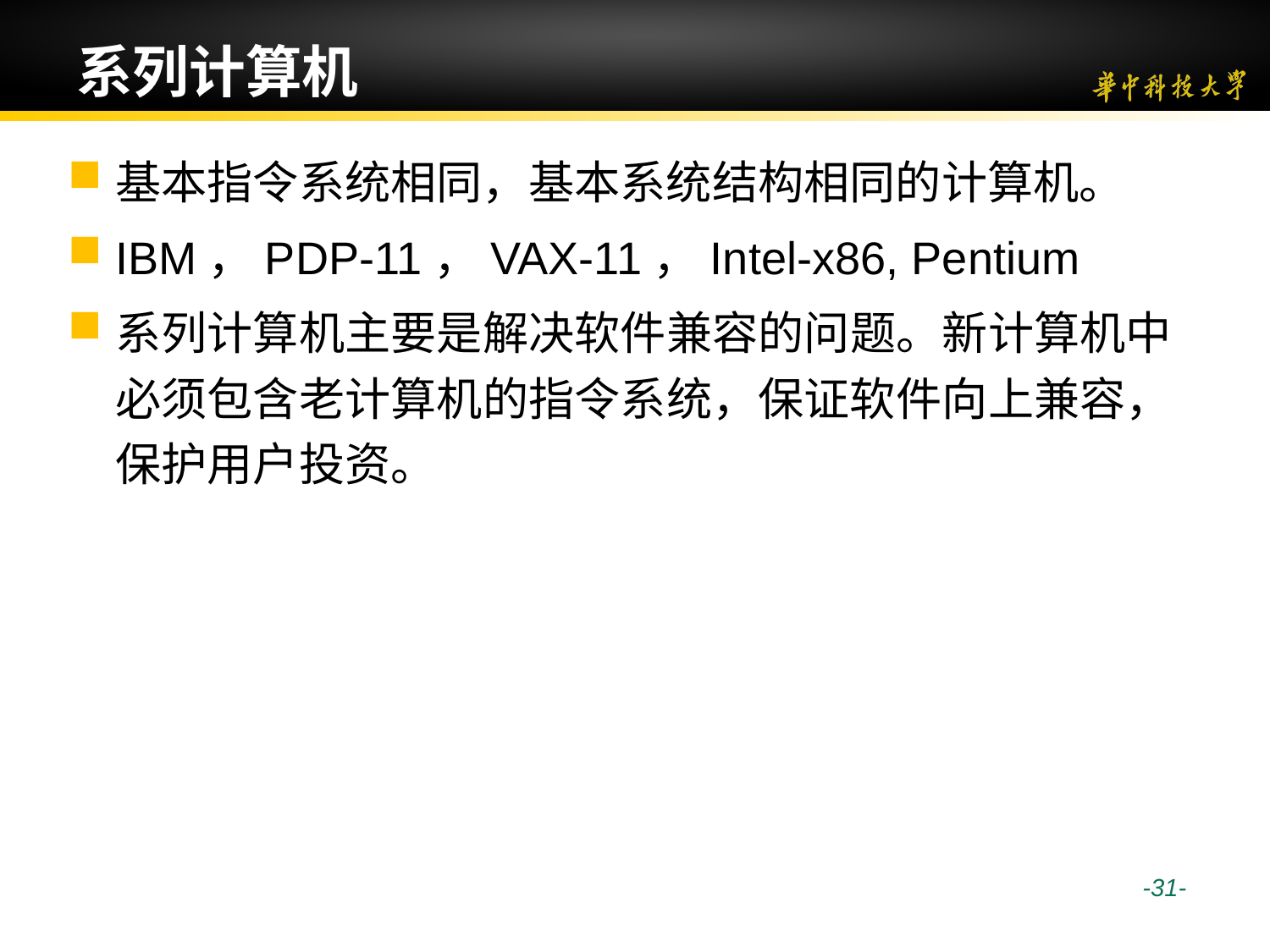

# 系列计算机
基本指令系统相同，基本系统结构相同的计算机。
IBM，PDP-11，VAX-11，Intel-x86, Pentium
系列计算机主要是解决软件兼容的问题。新计算机中必须包含老计算机的指令系统，保证软件向上兼容，保护用户投资。
 -31-